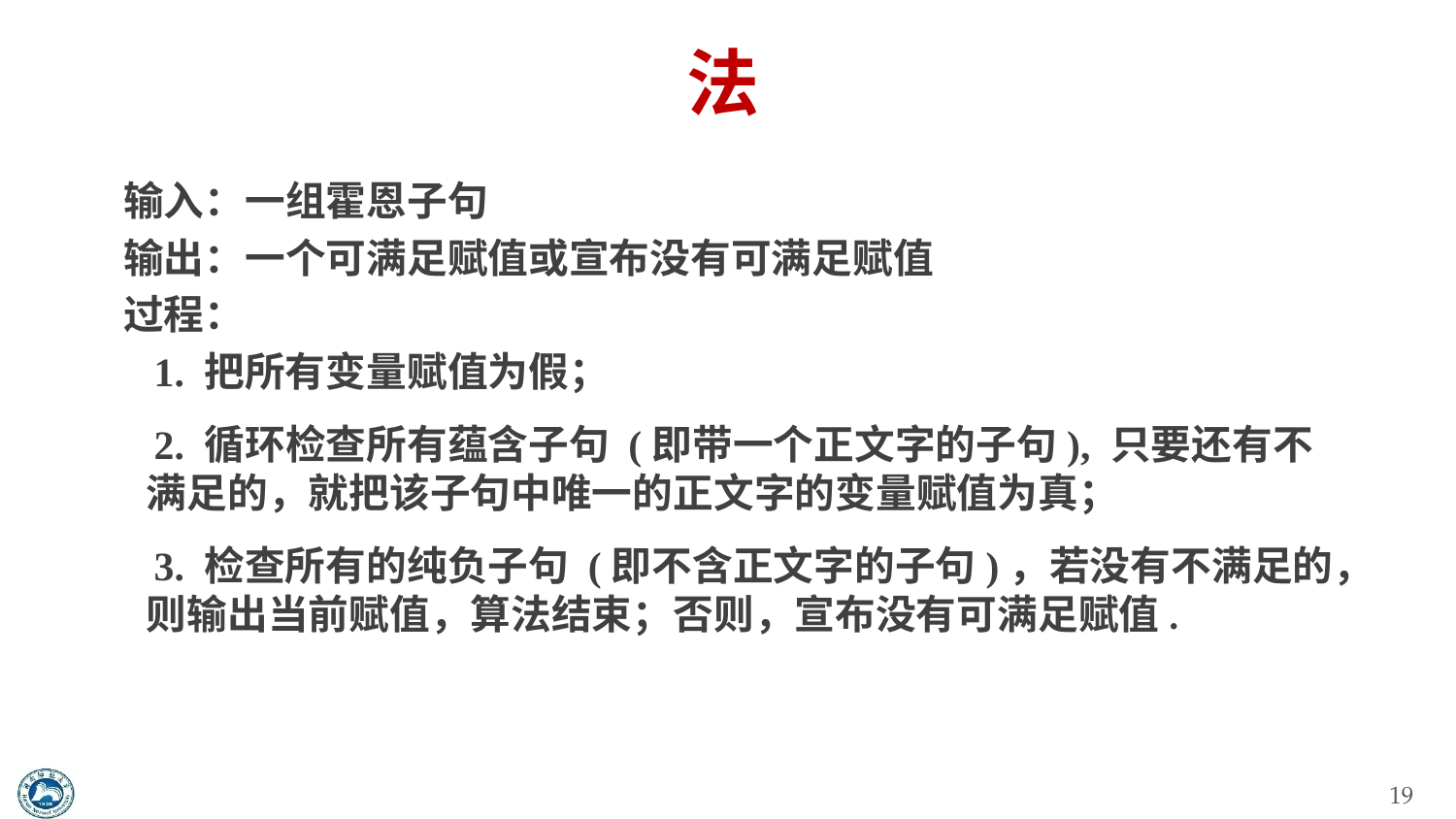

# 算法1：求解HornSAT的多项式时间算法
输入：一组霍恩子句
输出：一个可满足赋值或宣布没有可满足赋值
过程：
   1. 把所有变量赋值为假；
   2. 循环检查所有蕴含子句 (即带一个正文字的子句), 只要还有不满足的，就把该子句中唯一的正文字的变量赋值为真；
   3. 检查所有的纯负子句 (即不含正文字的子句)，若没有不满足的，则输出当前赋值，算法结束；否则，宣布没有可满足赋值.
19